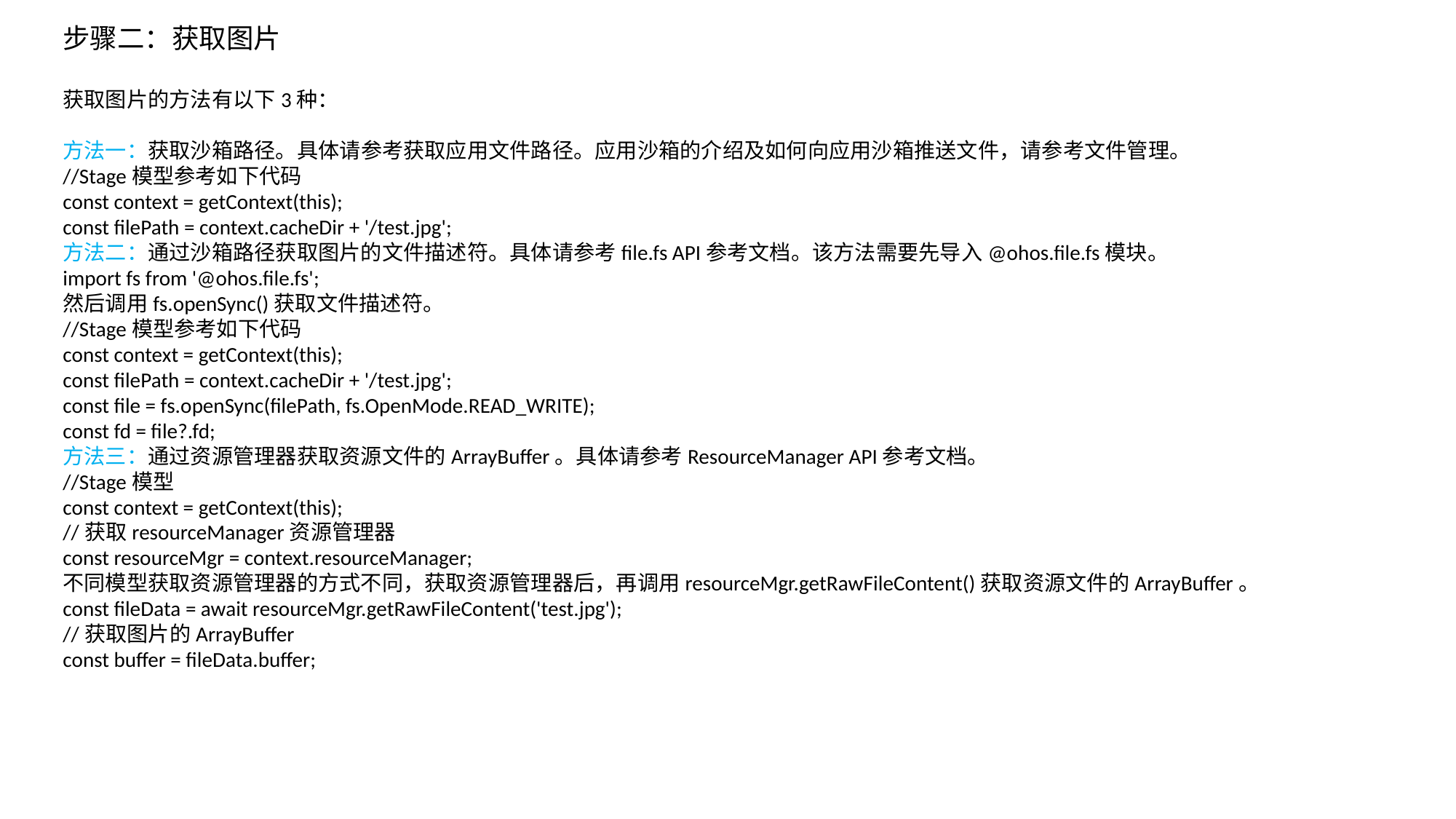

步骤二：获取图片

获取图片的方法有以下3种：

方法一：获取沙箱路径。具体请参考获取应用文件路径。应用沙箱的介绍及如何向应用沙箱推送文件，请参考文件管理。
//Stage模型参考如下代码
const context = getContext(this);
const filePath = context.cacheDir + '/test.jpg';
方法二：通过沙箱路径获取图片的文件描述符。具体请参考file.fs API参考文档。该方法需要先导入@ohos.file.fs模块。
import fs from '@ohos.file.fs';
然后调用fs.openSync()获取文件描述符。
//Stage模型参考如下代码
const context = getContext(this);
const filePath = context.cacheDir + '/test.jpg';
const file = fs.openSync(filePath, fs.OpenMode.READ_WRITE);
const fd = file?.fd;
方法三：通过资源管理器获取资源文件的ArrayBuffer。具体请参考ResourceManager API参考文档。
//Stage模型
const context = getContext(this);
//获取resourceManager资源管理器
const resourceMgr = context.resourceManager;
不同模型获取资源管理器的方式不同，获取资源管理器后，再调用resourceMgr.getRawFileContent()获取资源文件的ArrayBuffer。
const fileData = await resourceMgr.getRawFileContent('test.jpg');
//获取图片的ArrayBuffer
const buffer = fileData.buffer;